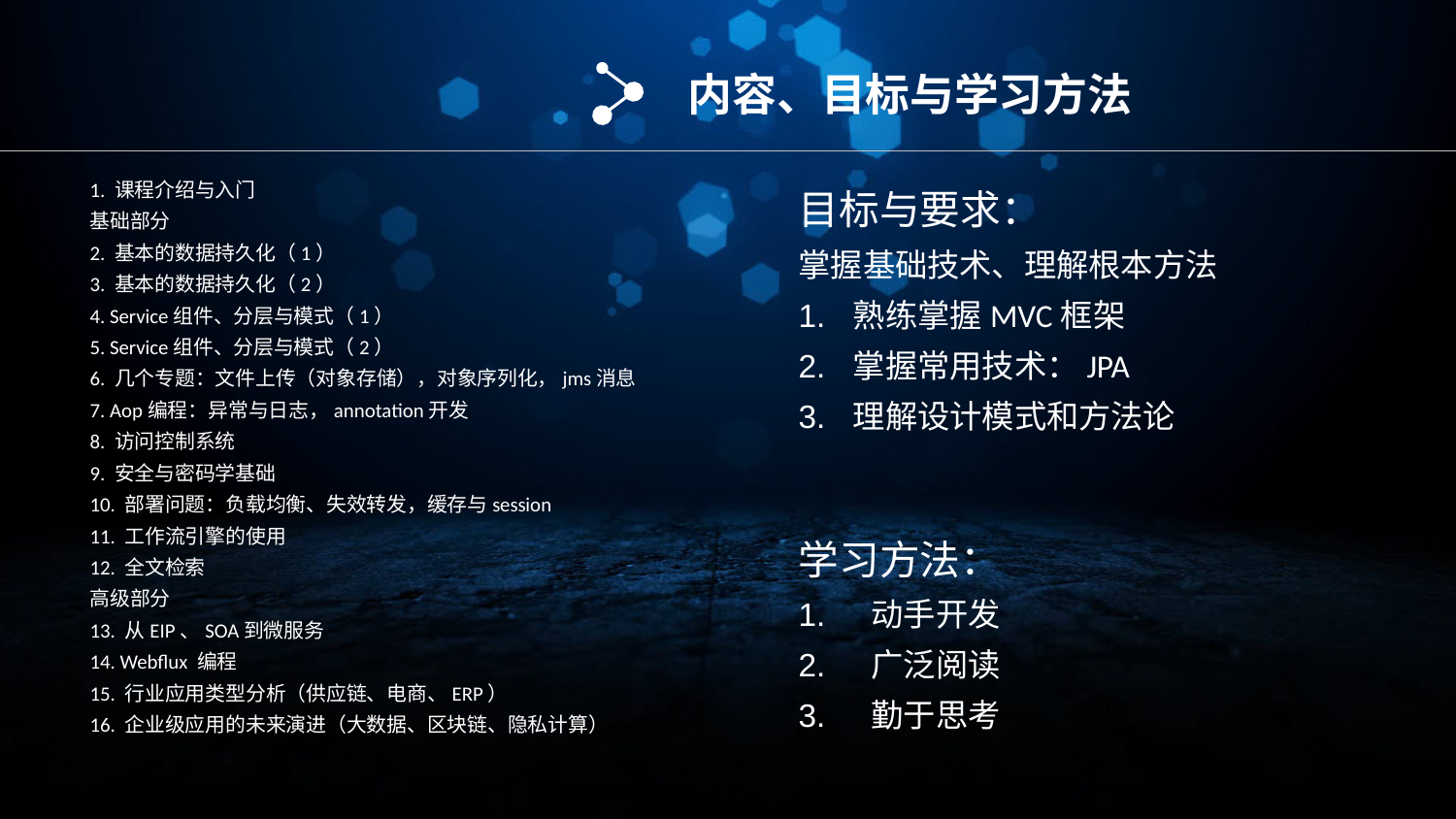

内容、目标与学习方法
1. 课程介绍与入门
基础部分
2. 基本的数据持久化（1）
3. 基本的数据持久化（2）
4. Service组件、分层与模式（1）
5. Service组件、分层与模式（2）
6. 几个专题：文件上传（对象存储），对象序列化，jms消息
7. Aop编程：异常与日志，annotation开发
8. 访问控制系统
9. 安全与密码学基础
10. 部署问题：负载均衡、失效转发，缓存与session
11. 工作流引擎的使用
12. 全文检索
高级部分
13. 从EIP、SOA到微服务
14. Webflux 编程
15. 行业应用类型分析（供应链、电商、ERP）
16. 企业级应用的未来演进（大数据、区块链、隐私计算）
目标与要求：
掌握基础技术、理解根本方法
熟练掌握MVC框架
掌握常用技术：JPA
理解设计模式和方法论

学习方法：
动手开发
广泛阅读
勤于思考